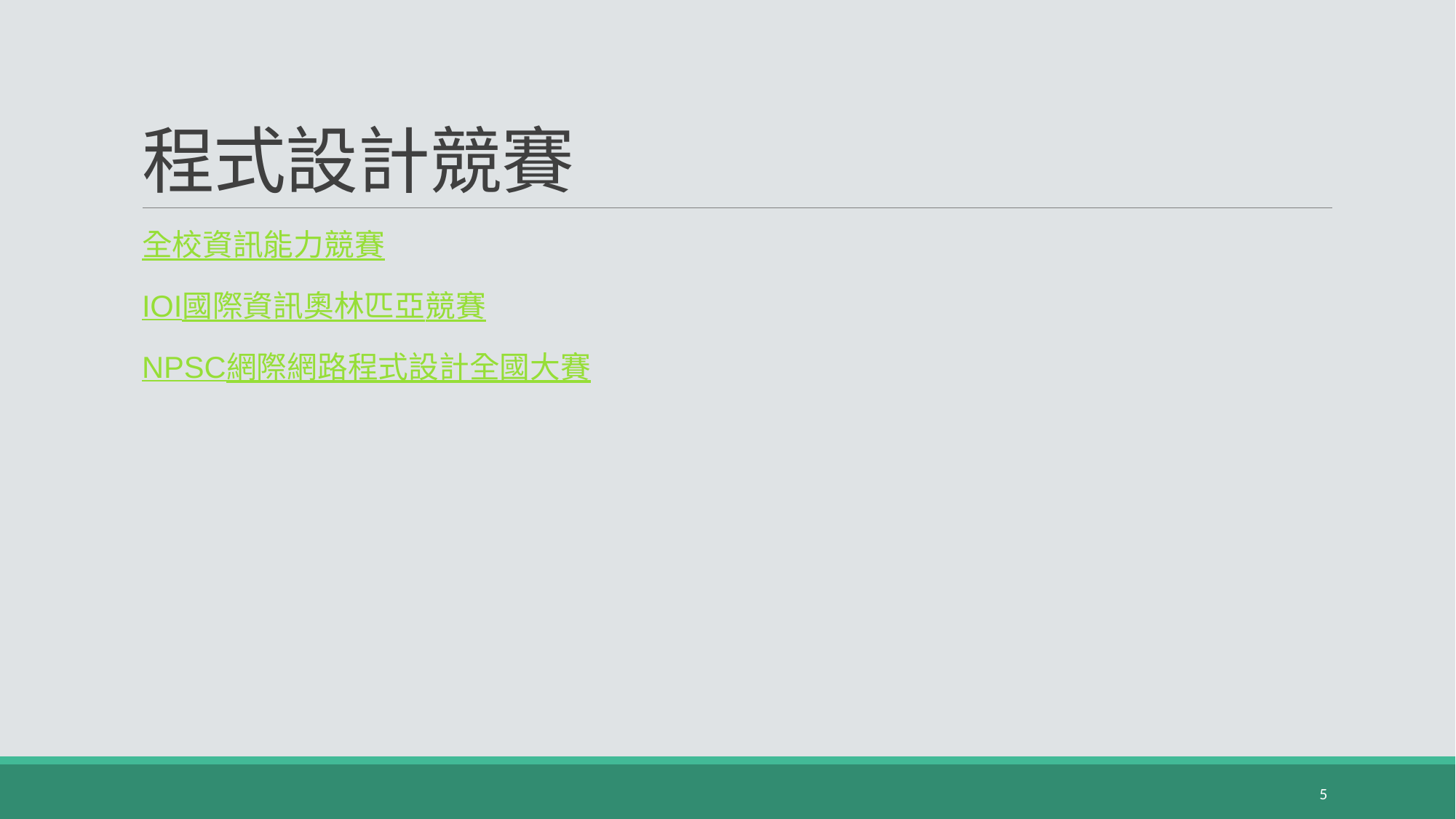

# 程式設計競賽
全校資訊能力競賽
IOI國際資訊奧林匹亞競賽
NPSC網際網路程式設計全國大賽

5